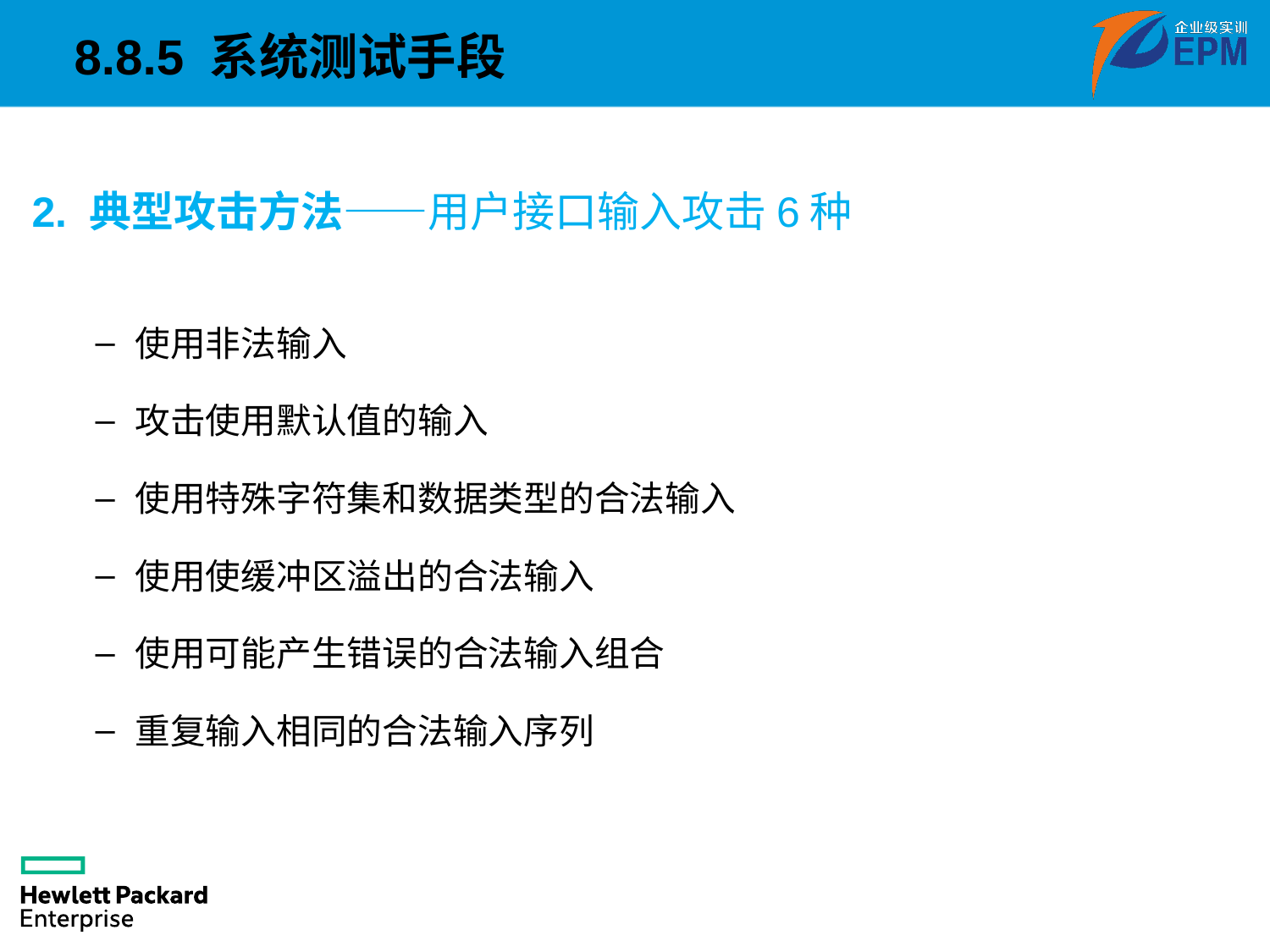

8.8.5 系统测试手段
2. 典型攻击方法——用户接口输入攻击6种
使用非法输入
攻击使用默认值的输入
使用特殊字符集和数据类型的合法输入
使用使缓冲区溢出的合法输入
使用可能产生错误的合法输入组合
重复输入相同的合法输入序列